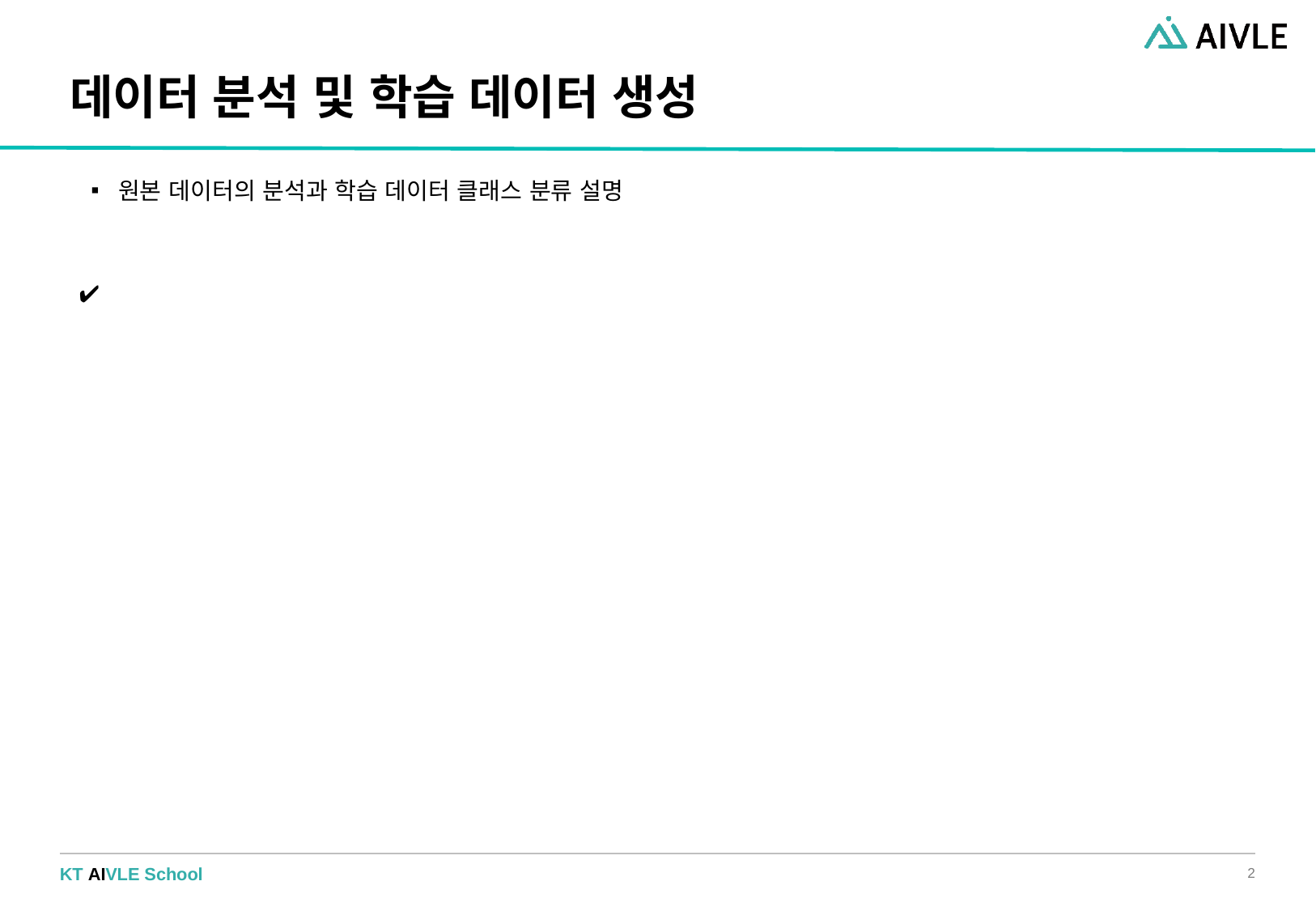

# 데이터 분석 및 학습 데이터 생성
원본 데이터의 분석과 학습 데이터 클래스 분류 설명